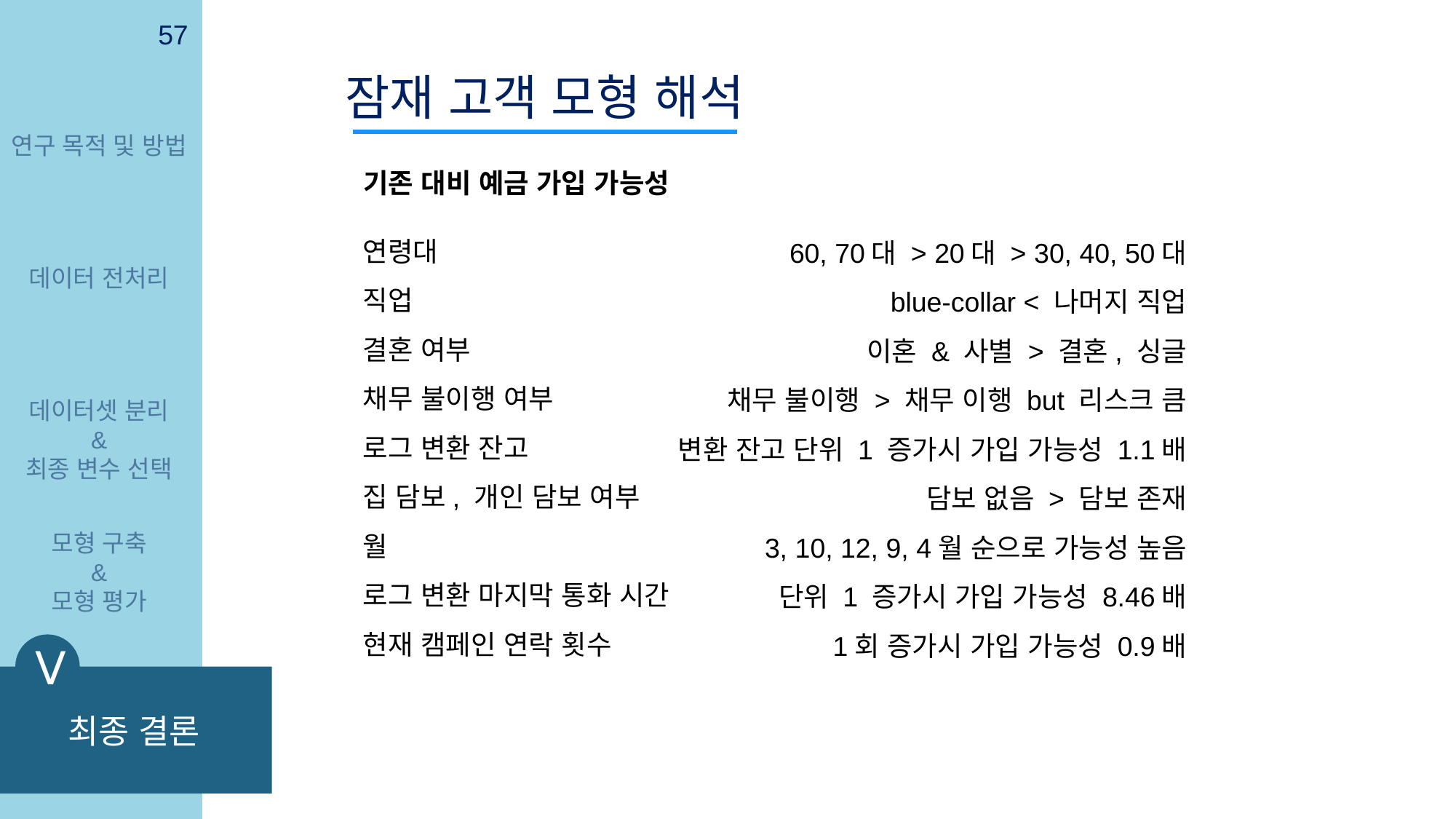

57
잠재 고객 모형 해석
연구 목적 및 방법
기존 대비 예금 가입 가능성
연령대
직업
결혼 여부
채무 불이행 여부
로그 변환 잔고
집 담보, 개인 담보 여부
월
로그 변환 마지막 통화 시간
현재 캠페인 연락 횟수
60, 70대 > 20대 > 30, 40, 50대
blue-collar < 나머지 직업
이혼 & 사별 > 결혼, 싱글
채무 불이행 > 채무 이행 but 리스크 큼
변환 잔고 단위 1 증가시 가입 가능성 1.1배
담보 없음 > 담보 존재
3, 10, 12, 9, 4월 순으로 가능성 높음
단위 1 증가시 가입 가능성 8.46배
1회 증가시 가입 가능성 0.9배
데이터 전처리
데이터셋 분리
&
최종 변수 선택
모형 구축
&
모형 평가
Ⅴ
최종 결론